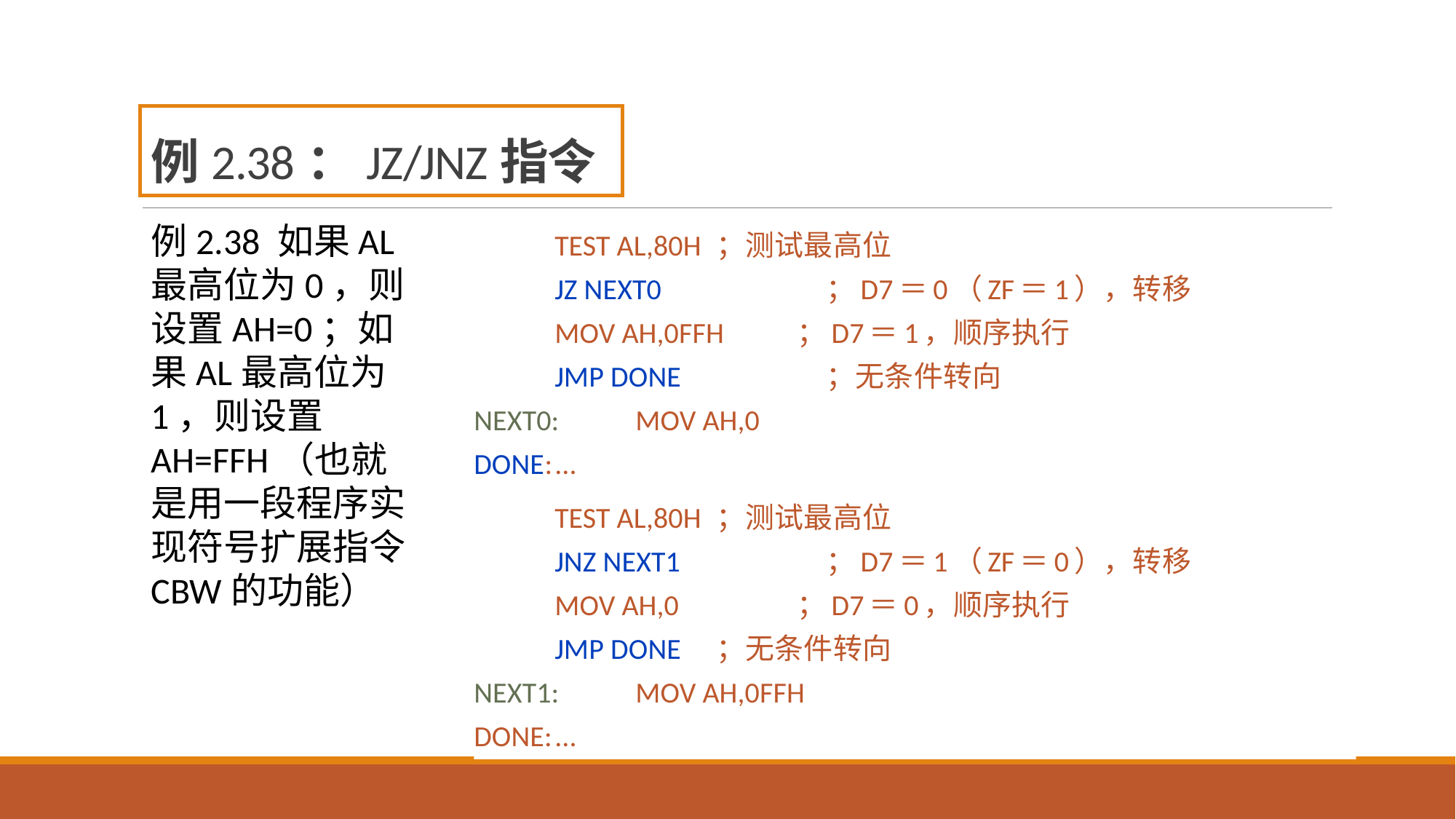

# 例2.38：JZ/JNZ指令
例2.38 如果AL最高位为0，则设置AH=0；如果AL最高位为1，则设置AH=FFH（也就是用一段程序实现符号扩展指令CBW的功能）
	TEST AL,80H	；测试最高位
	JZ NEXT0	                ；D7＝0（ZF＝1），转移
	MOV AH,0FFH	；D7＝1，顺序执行
	JMP DONE	                ；无条件转向
NEXT0:	MOV AH,0
DONE:	...
	TEST AL,80H	；测试最高位
	JNZ NEXT1	                ；D7＝1（ZF＝0），转移
	MOV AH,0        	；D7＝0，顺序执行
	JMP DONE    	；无条件转向
NEXT1:	MOV AH,0FFH
DONE:	...